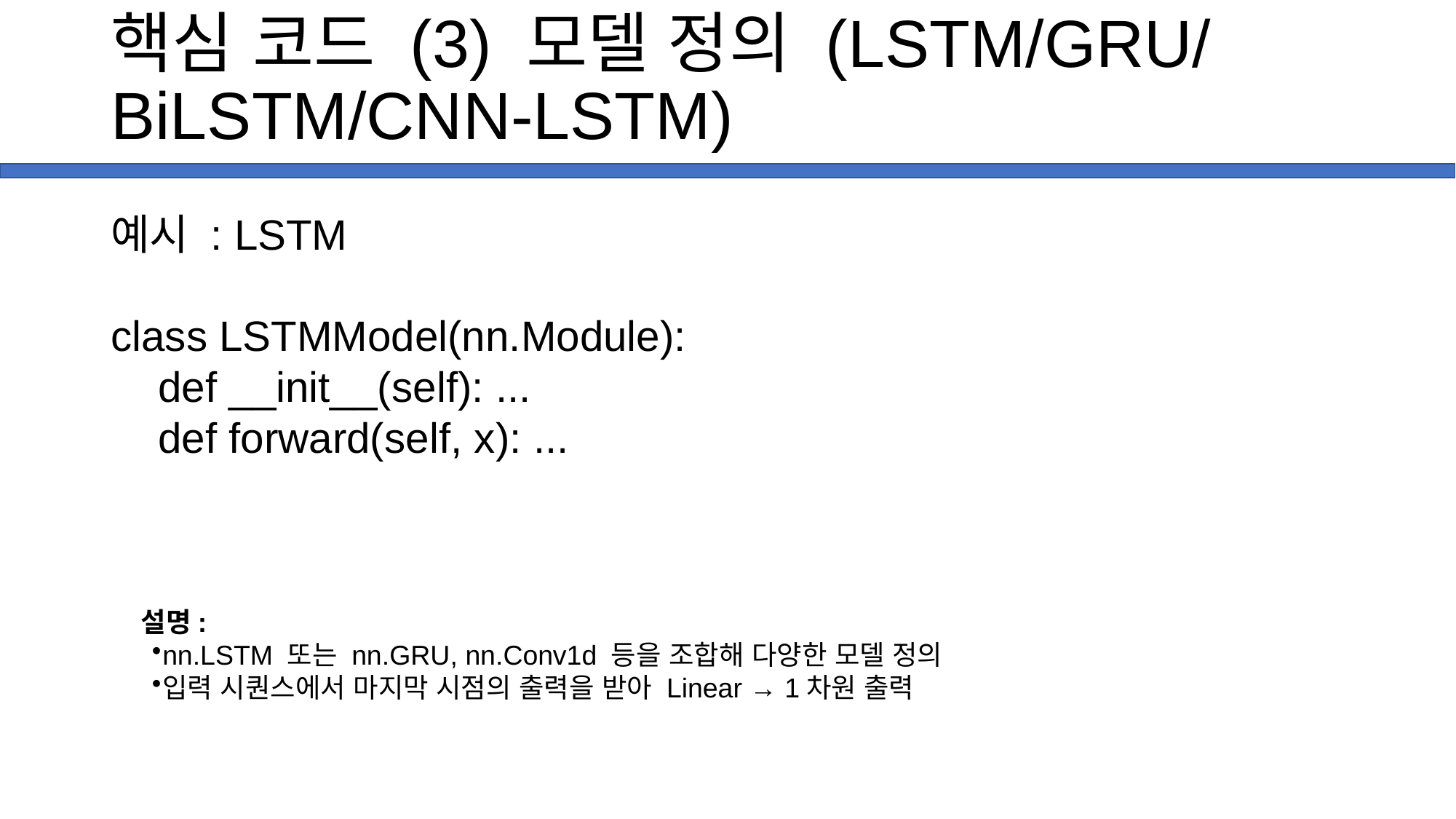

# 핵심 코드 (3) 모델 정의 (LSTM/GRU/BiLSTM/CNN-LSTM)

예시 : LSTM

class LSTMModel(nn.Module):
    def __init__(self): ...
    def forward(self, x): ...
설명:
nn.LSTM 또는 nn.GRU, nn.Conv1d 등을 조합해 다양한 모델 정의
입력 시퀀스에서 마지막 시점의 출력을 받아 Linear → 1차원 출력